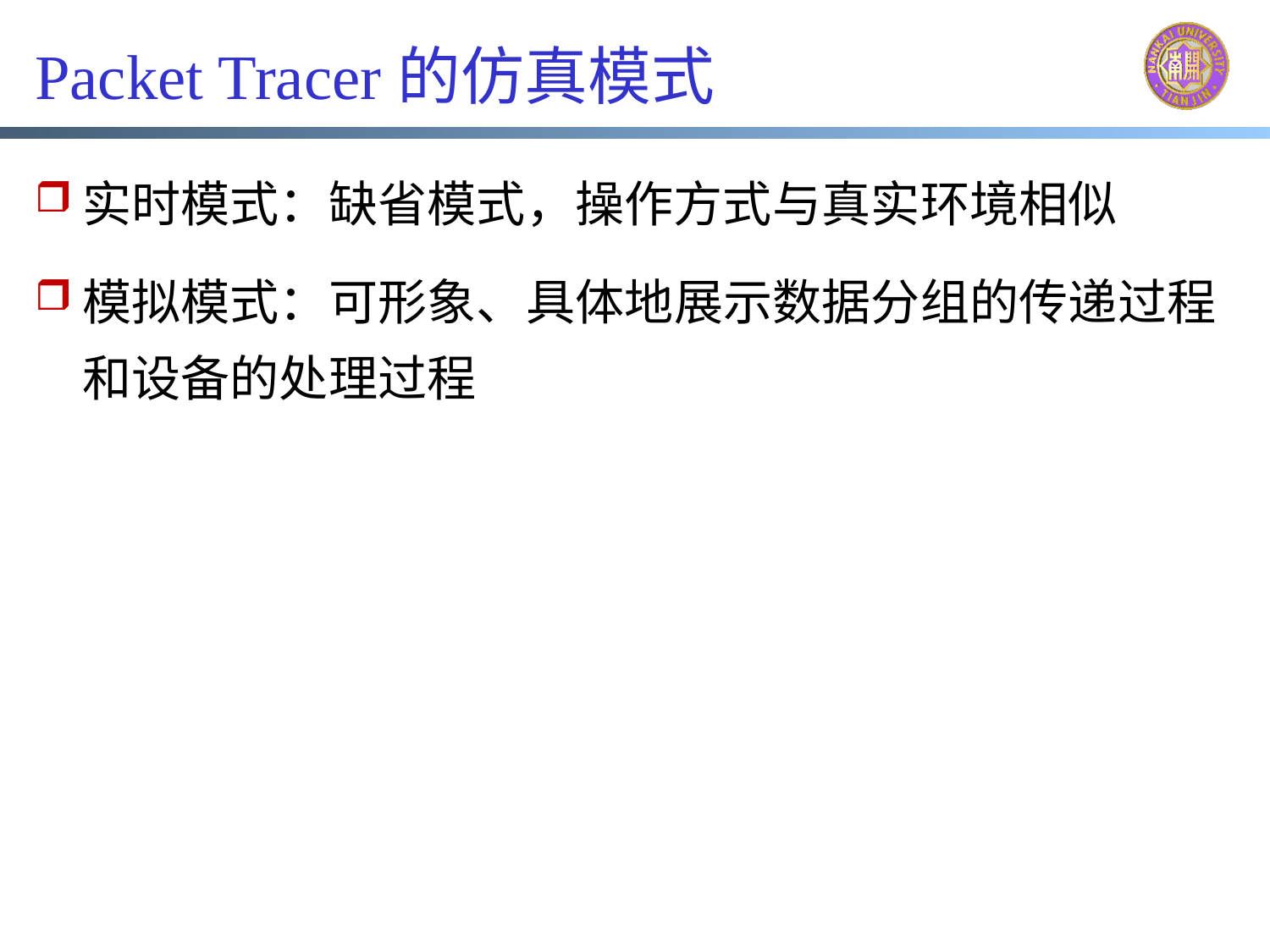

# Packet Tracer的仿真模式
实时模式：缺省模式，操作方式与真实环境相似
模拟模式：可形象、具体地展示数据分组的传递过程和设备的处理过程